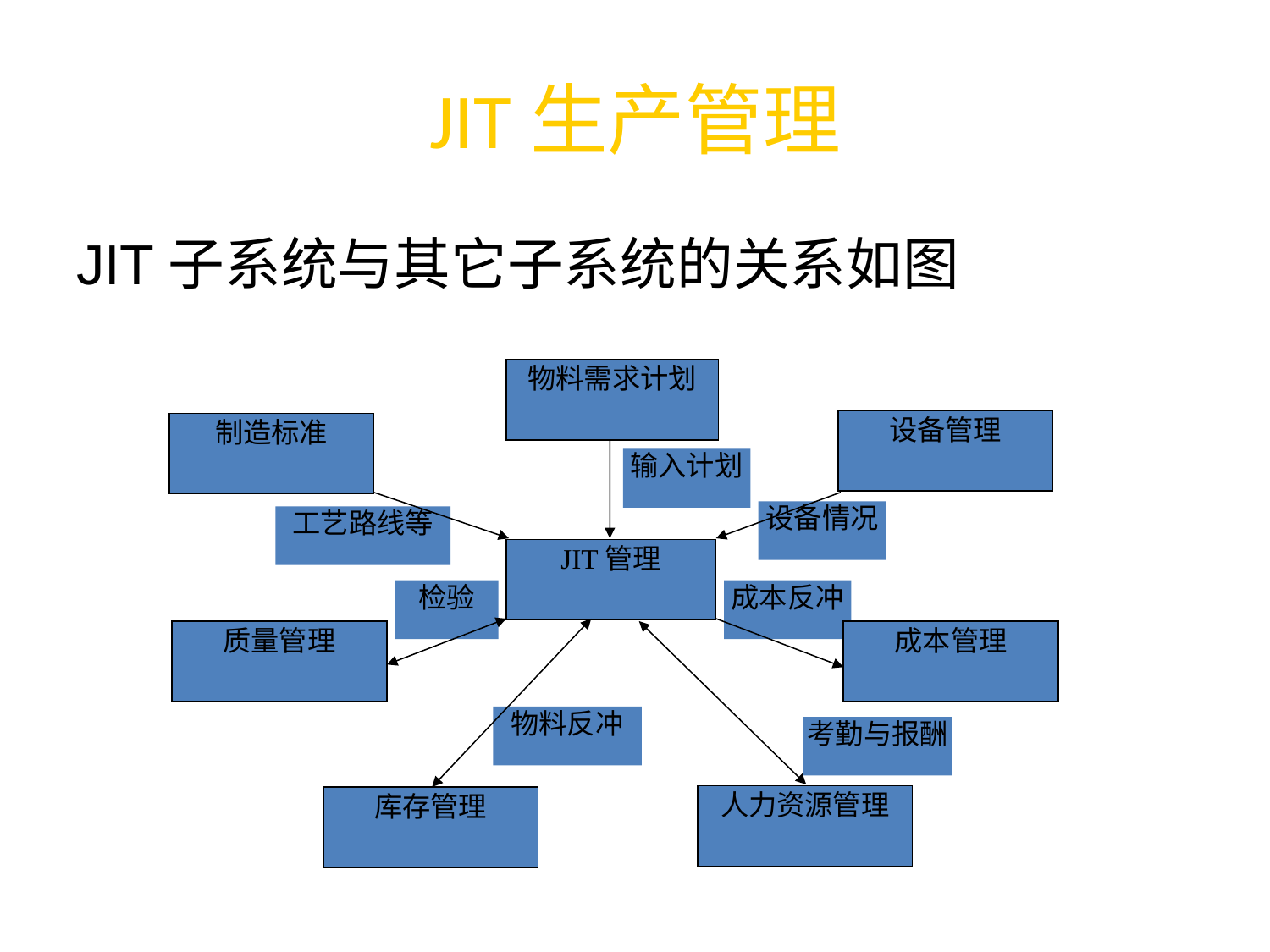

# JIT生产管理
JIT子系统与其它子系统的关系如图
物料需求计划
设备管理
制造标准

输入计划

设备情况
工艺路线等
JIT管理
检验
成本反冲

质量管理
成本管理
物料反冲
考勤与报酬
人力资源管理
库存管理